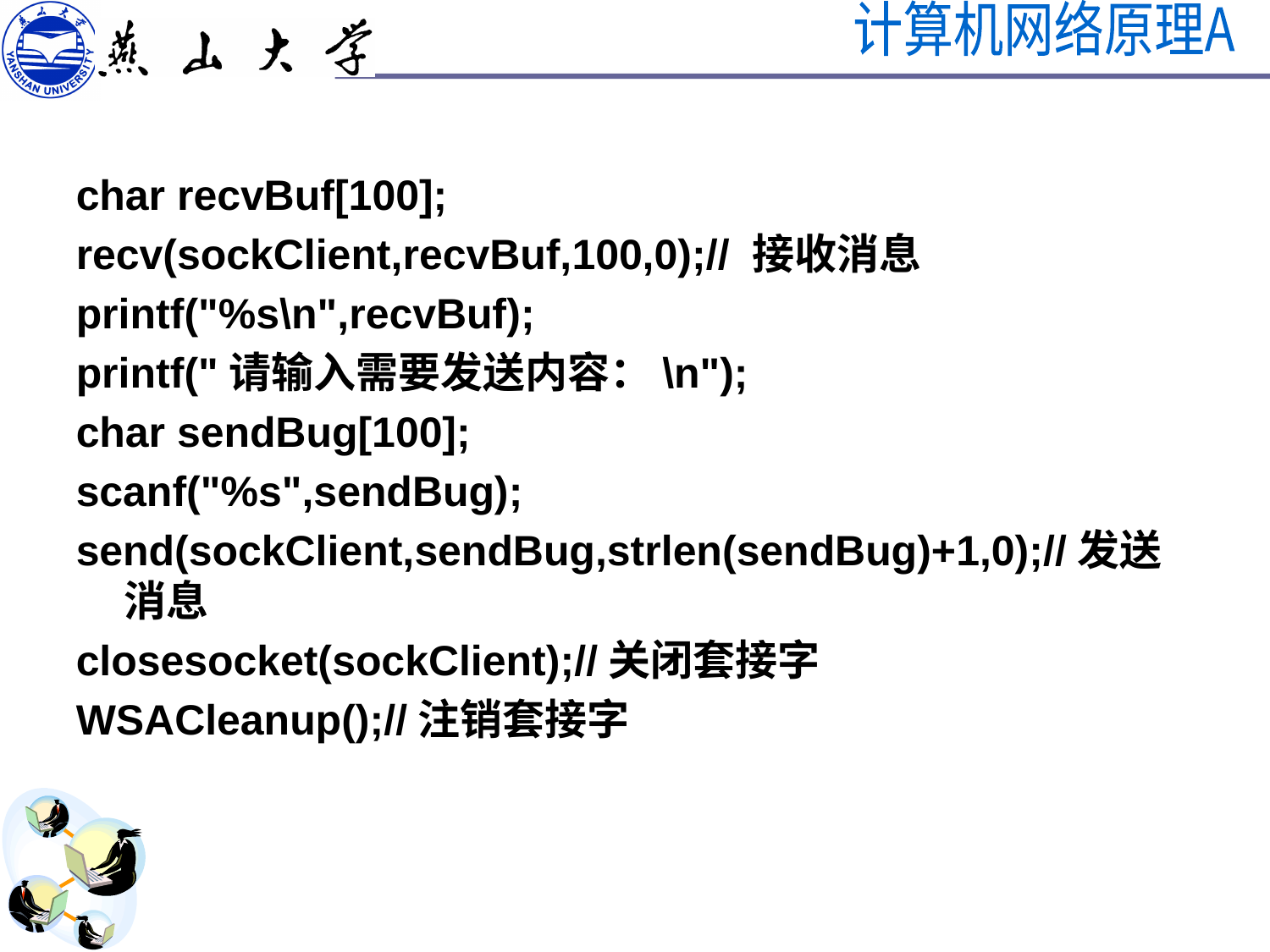

char recvBuf[100];
recv(sockClient,recvBuf,100,0);// 接收消息
printf("%s\n",recvBuf);
printf("请输入需要发送内容：\n");
char sendBug[100];
scanf("%s",sendBug);
send(sockClient,sendBug,strlen(sendBug)+1,0);//发送消息
closesocket(sockClient);//关闭套接字
WSACleanup();//注销套接字

131